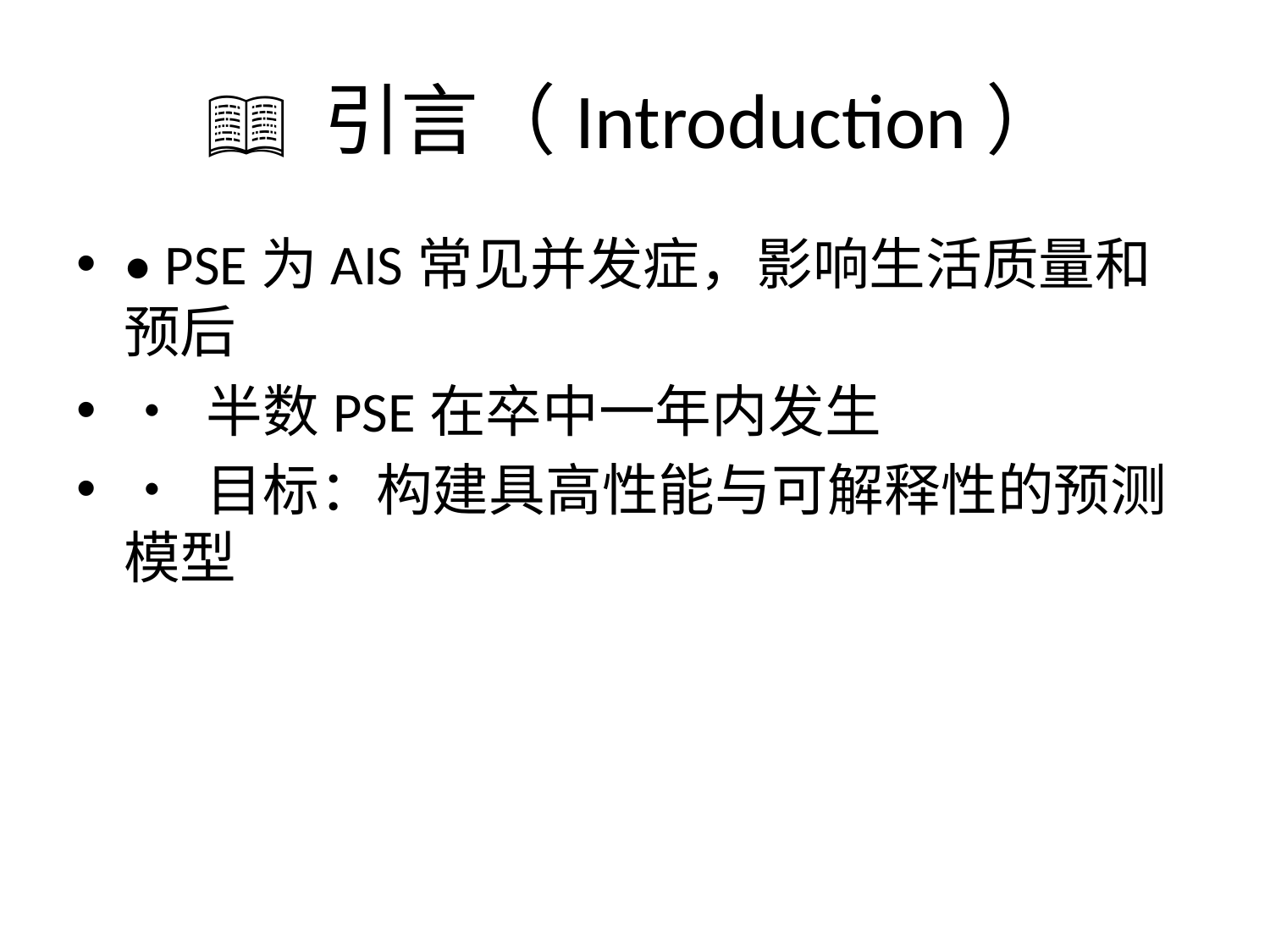

# 📖 引言（Introduction）
• PSE为AIS常见并发症，影响生活质量和预后
• 半数PSE在卒中一年内发生
• 目标：构建具高性能与可解释性的预测模型